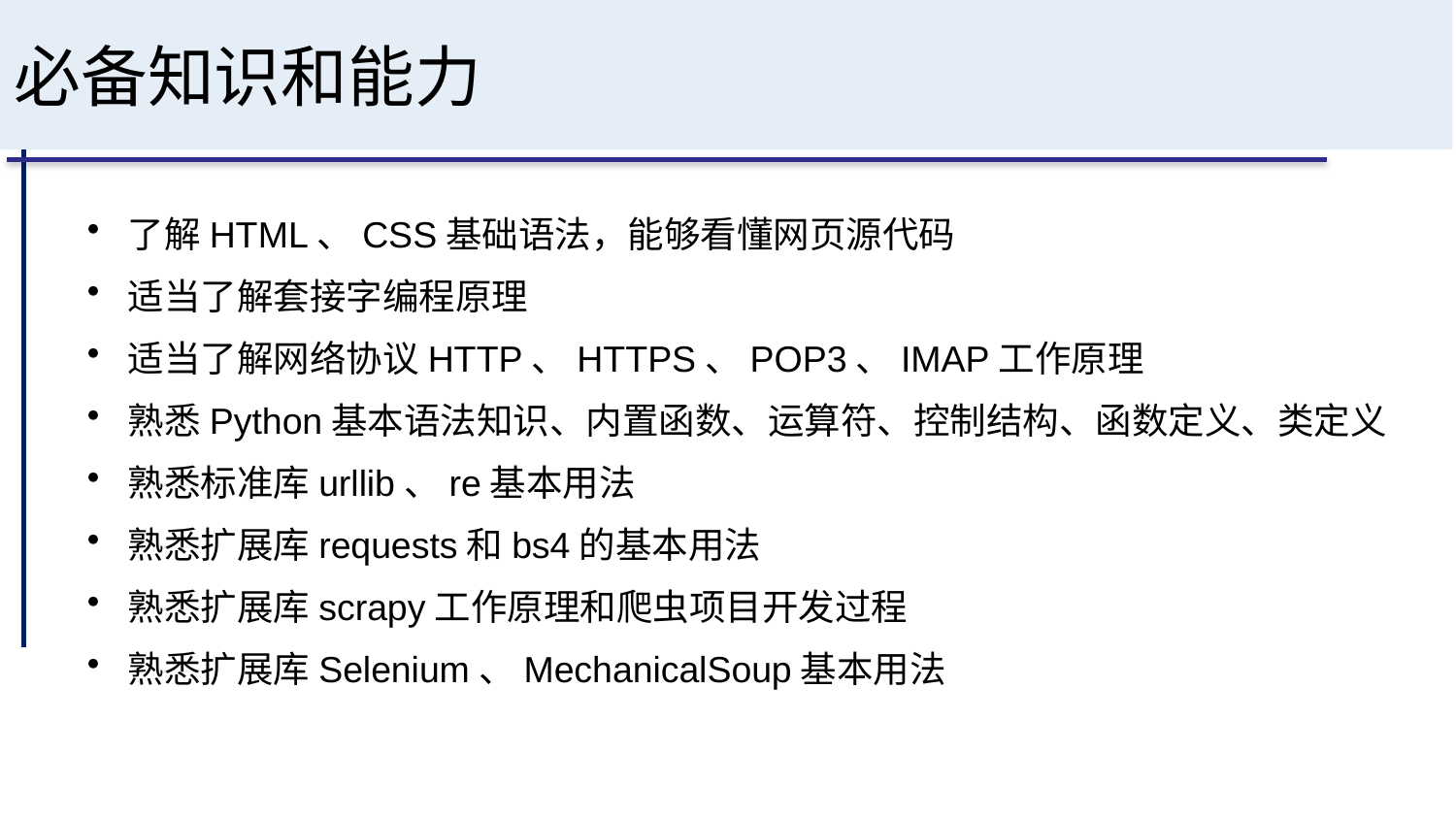

# 必备知识和能力
了解HTML、CSS基础语法，能够看懂网页源代码
适当了解套接字编程原理
适当了解网络协议HTTP、HTTPS、POP3、IMAP工作原理
熟悉Python基本语法知识、内置函数、运算符、控制结构、函数定义、类定义
熟悉标准库urllib、re基本用法
熟悉扩展库requests和bs4的基本用法
熟悉扩展库scrapy工作原理和爬虫项目开发过程
熟悉扩展库Selenium、MechanicalSoup基本用法